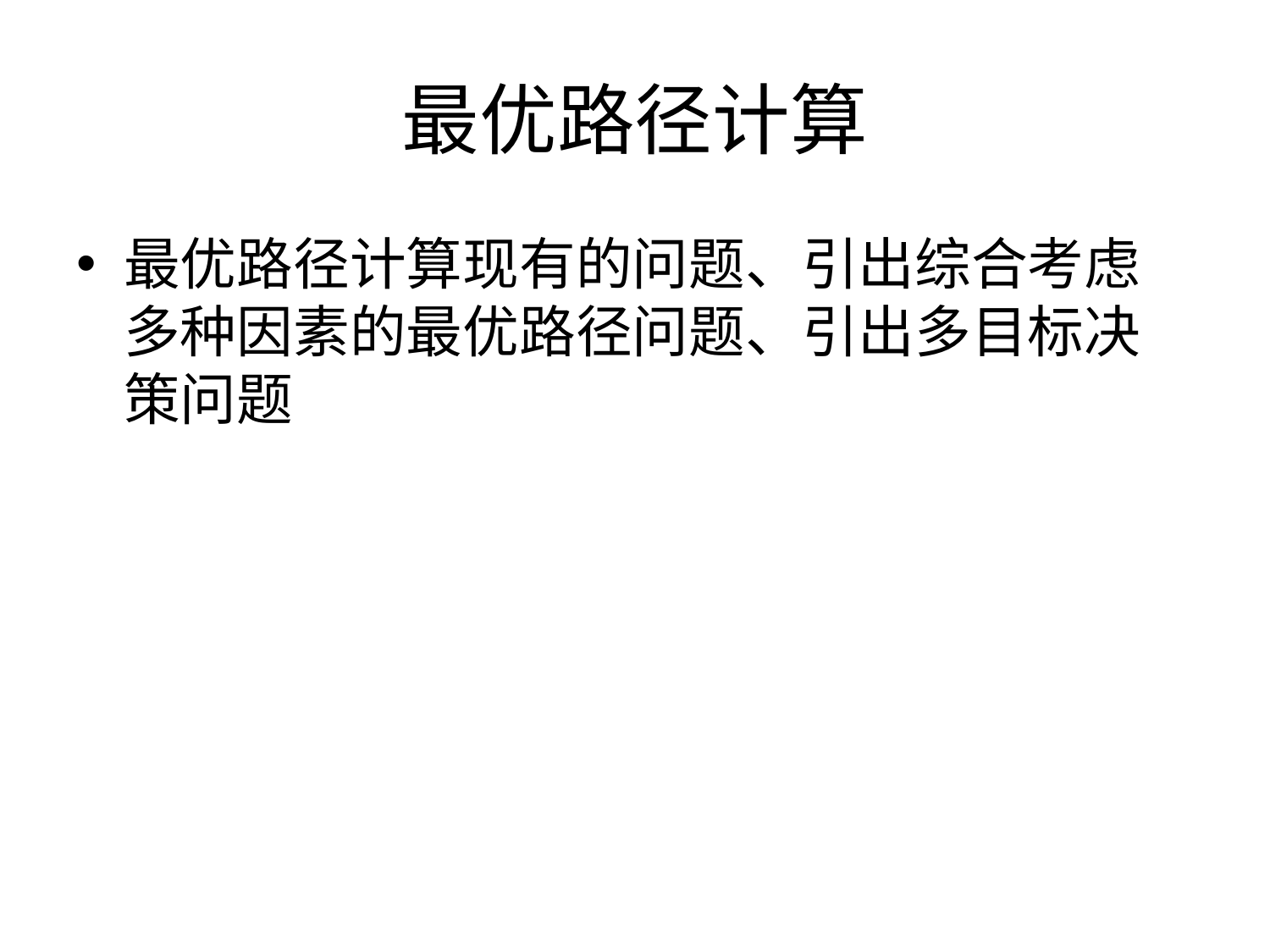

# 最优路径计算
最优路径计算现有的问题、引出综合考虑多种因素的最优路径问题、引出多目标决策问题